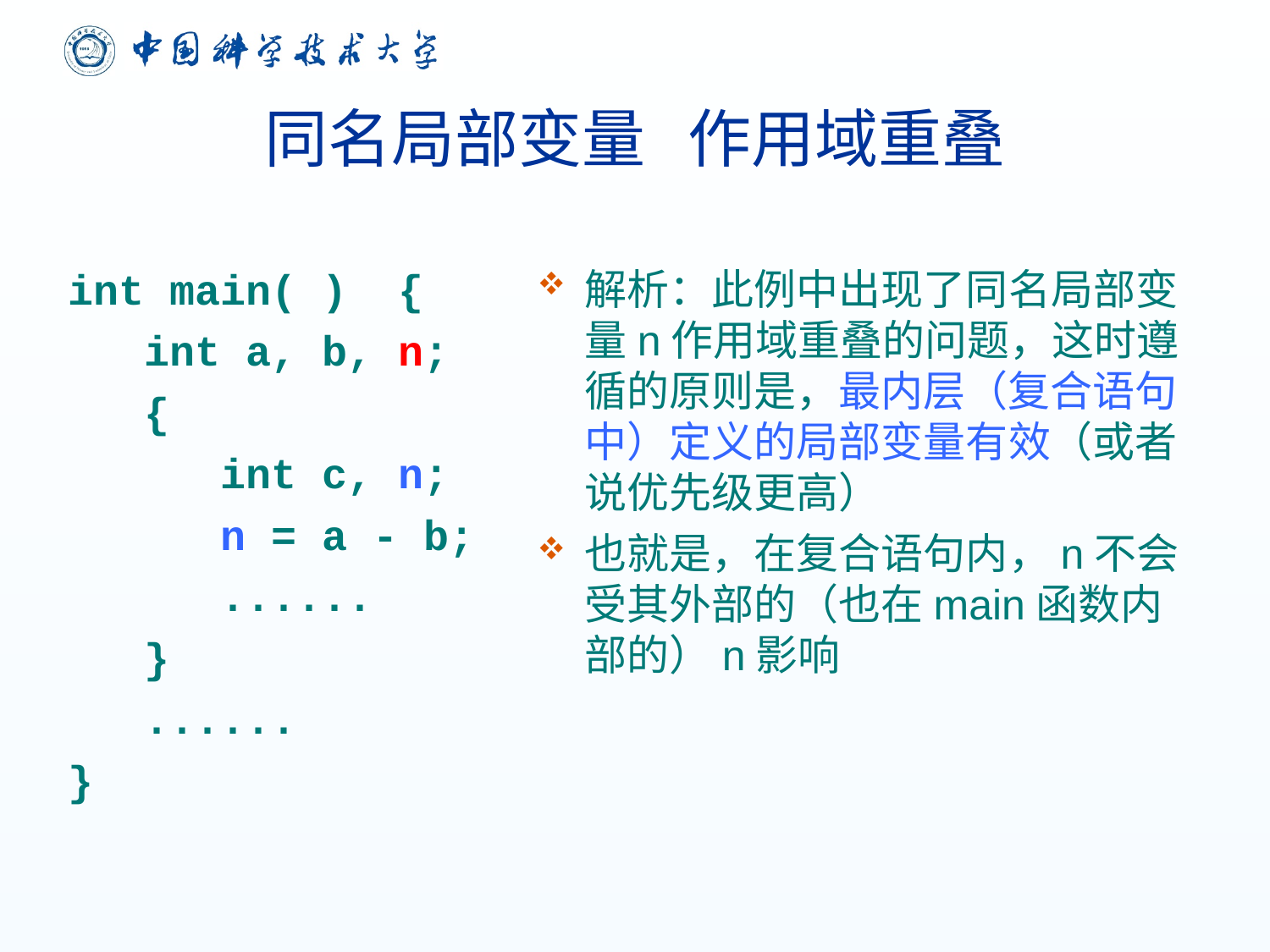

# 同名局部变量   作用域重叠
int main( )  {
   int a, b, n;
   {
      int c, n;
  	 n = a - b;
      ......
   }
   ......
}
解析：此例中出现了同名局部变量n作用域重叠的问题，这时遵循的原则是，最内层（复合语句中）定义的局部变量有效（或者说优先级更高）
也就是，在复合语句内，n不会受其外部的（也在main函数内部的）n影响